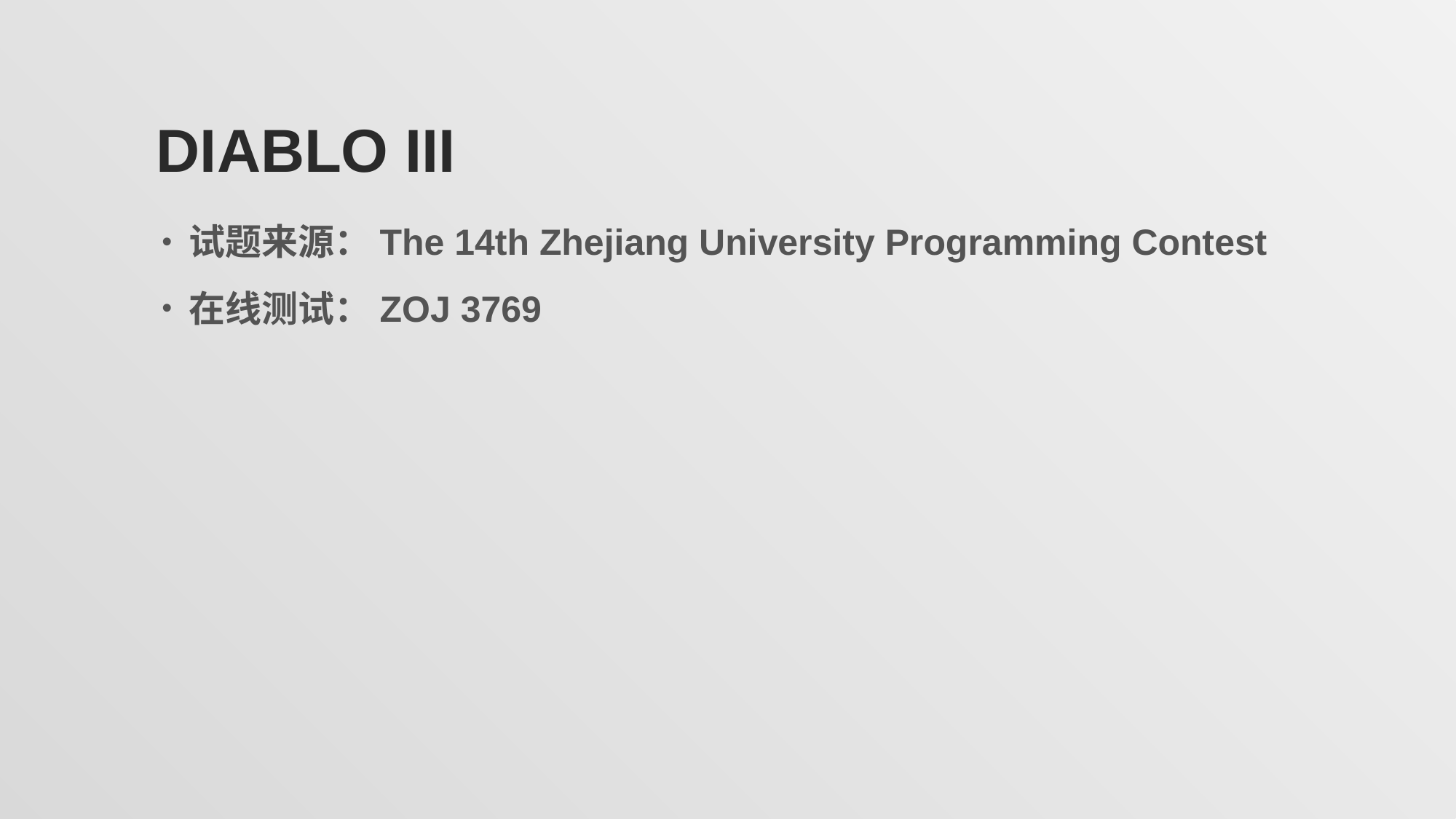

# Diablo III
试题来源：The 14th Zhejiang University Programming Contest
在线测试：ZOJ 3769